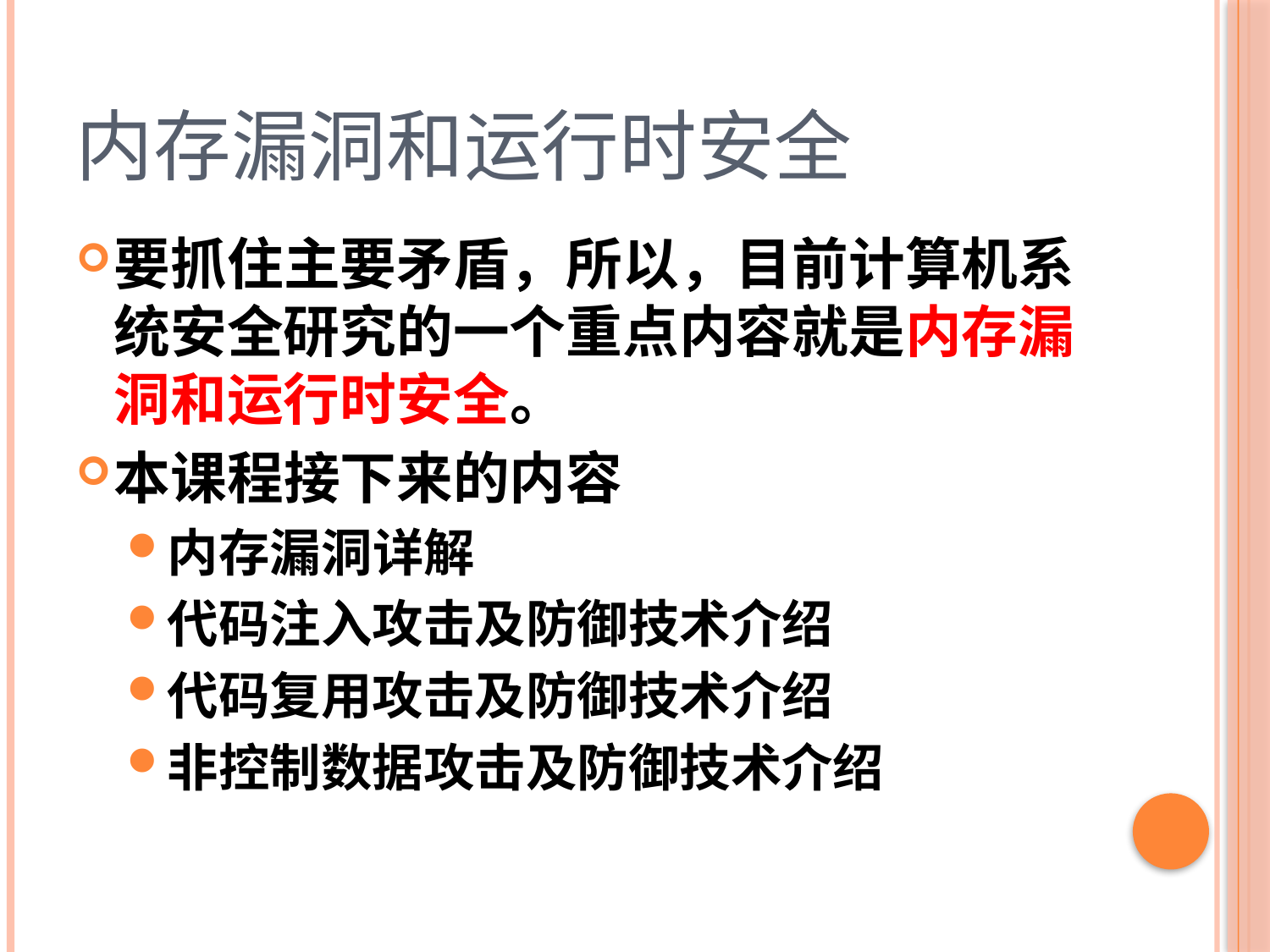

# 内存漏洞和运行时安全
要抓住主要矛盾，所以，目前计算机系统安全研究的一个重点内容就是内存漏洞和运行时安全。
本课程接下来的内容
内存漏洞详解
代码注入攻击及防御技术介绍
代码复用攻击及防御技术介绍
非控制数据攻击及防御技术介绍